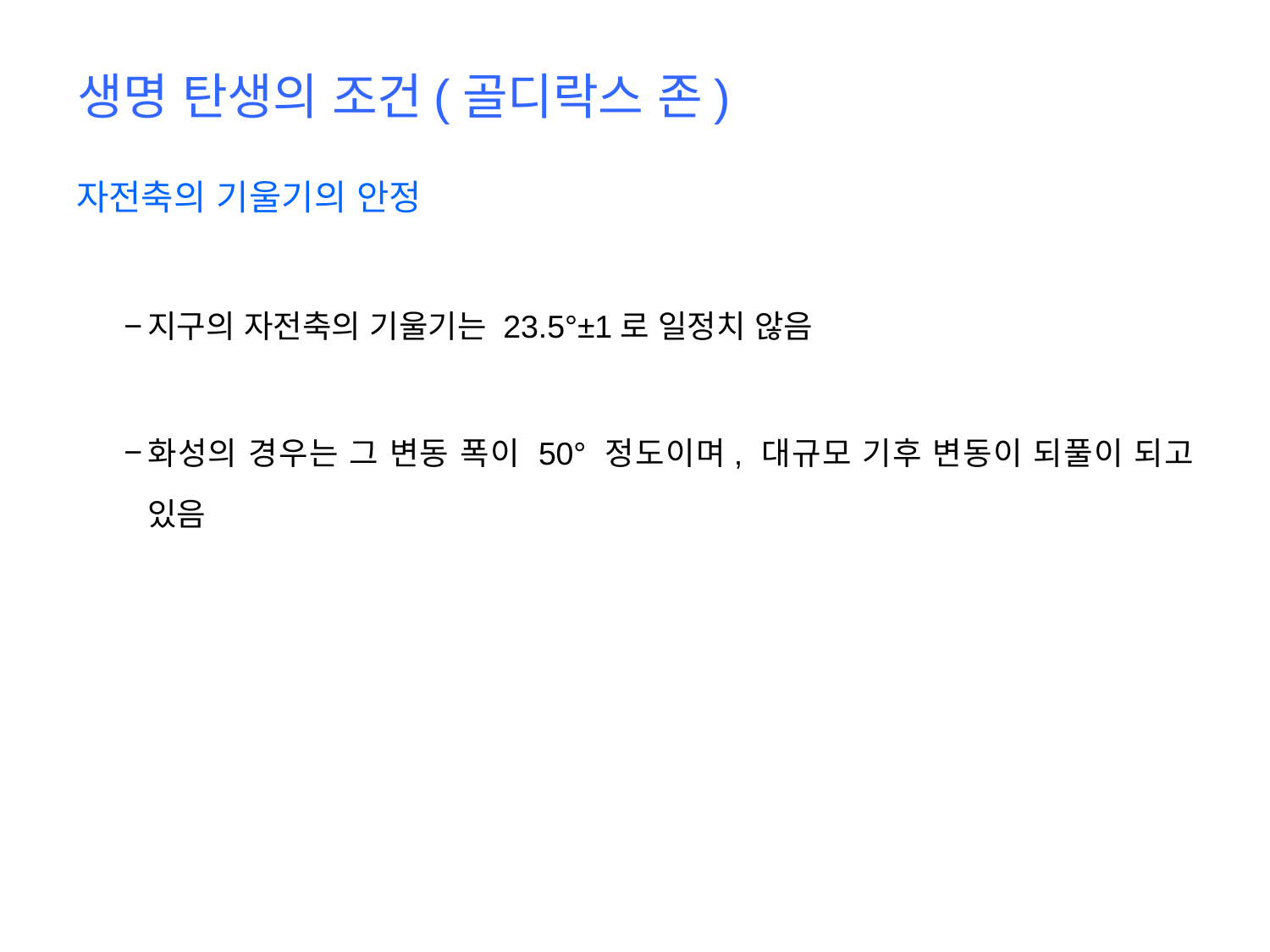

# 생명 탄생의 조건(골디락스 존)
자전축의 기울기의 안정

지구의 자전축의 기울기는 23.5°±1로 일정치 않음

화성의 경우는 그 변동 폭이 50° 정도이며, 대규모 기후 변동이 되풀이 되고 있음